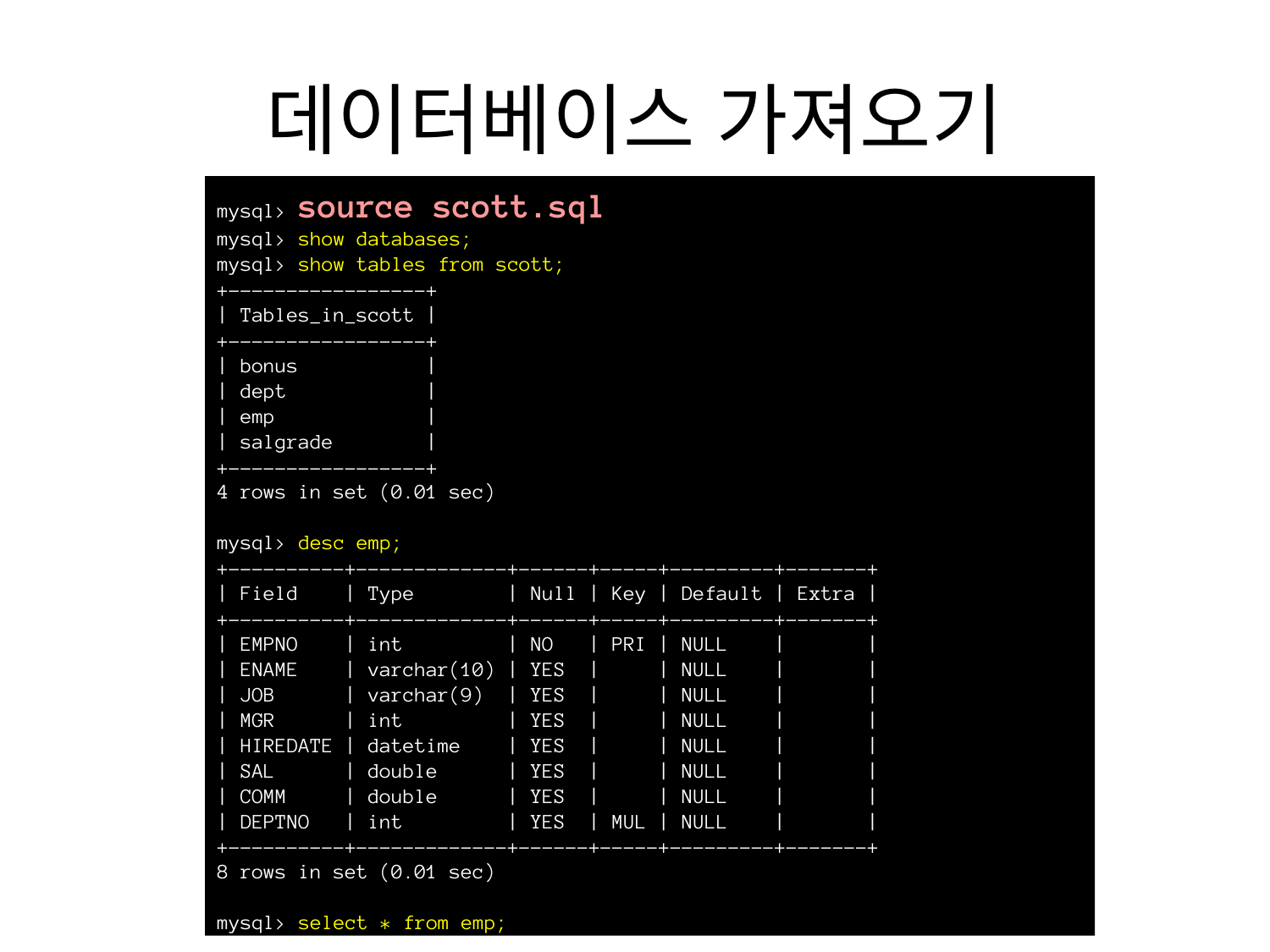

# 데이터베이스 가져오기
mysql> source scott.sql
mysql> show databases;
mysql> show tables from scott;
+-----------------+
| Tables_in_scott |
+-----------------+
| bonus           |
| dept            |
| emp             |
| salgrade        |
+-----------------+
4 rows in set (0.01 sec)

mysql> desc emp;
+----------+-------------+------+-----+---------+-------+
| Field    | Type        | Null | Key | Default | Extra |
+----------+-------------+------+-----+---------+-------+
| EMPNO    | int         | NO   | PRI | NULL    |       |
| ENAME    | varchar(10) | YES  |     | NULL    |       |
| JOB      | varchar(9)  | YES  |     | NULL    |       |
| MGR      | int         | YES  |     | NULL    |       |
| HIREDATE | datetime    | YES  |     | NULL    |       |
| SAL      | double      | YES  |     | NULL    |       |
| COMM     | double      | YES  |     | NULL    |       |
| DEPTNO   | int         | YES  | MUL | NULL    |       |
+----------+-------------+------+-----+---------+-------+
8 rows in set (0.01 sec)

mysql> select * from emp;